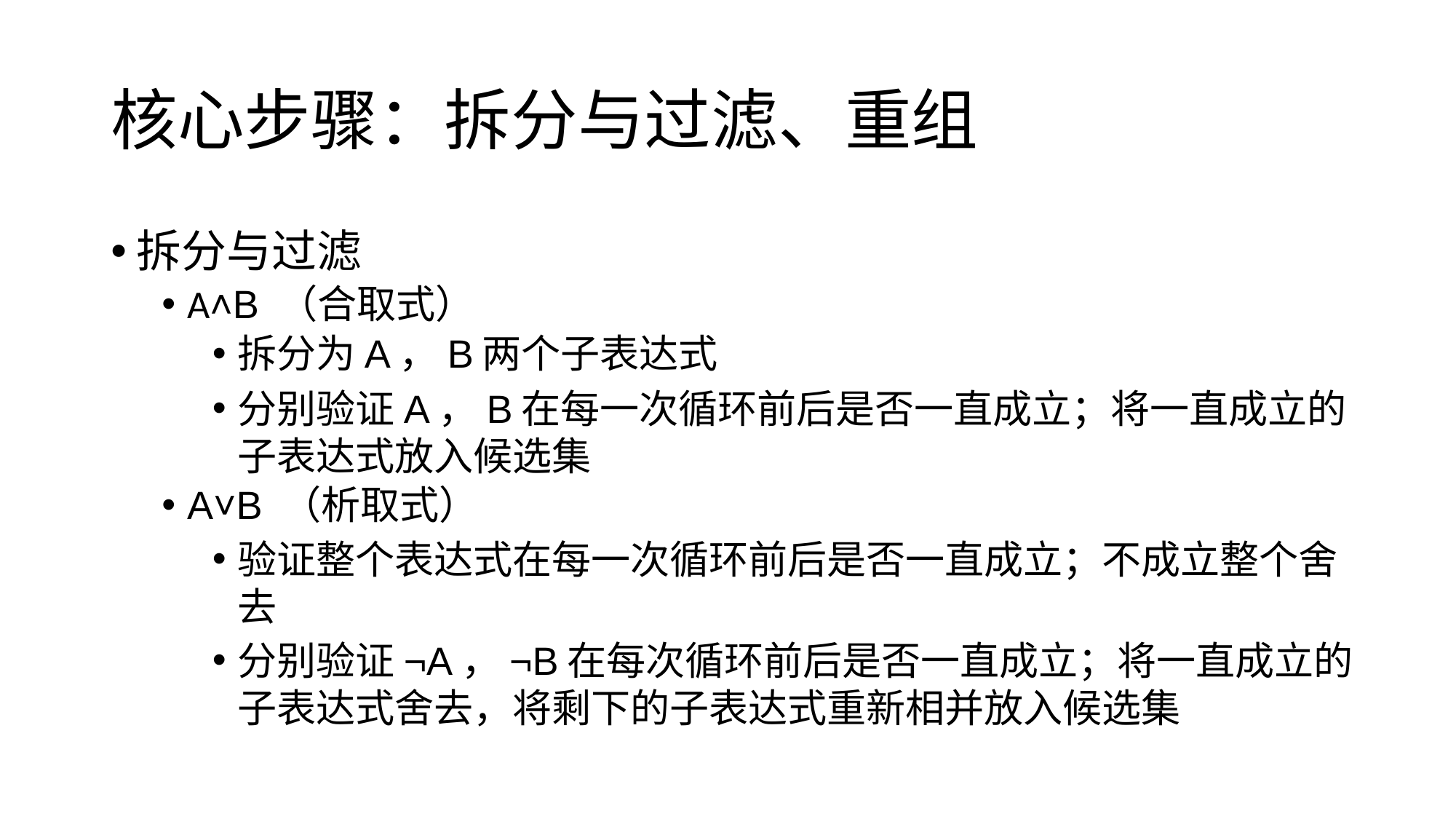

# 核心步骤：拆分与过滤、重组
拆分与过滤
A˄B （合取式）
拆分为A，B两个子表达式
分别验证A，B在每一次循环前后是否一直成立；将一直成立的子表达式放入候选集
A˅B （析取式）
验证整个表达式在每一次循环前后是否一直成立；不成立整个舍去
分别验证¬A，¬B在每次循环前后是否一直成立；将一直成立的子表达式舍去，将剩下的子表达式重新相并放入候选集